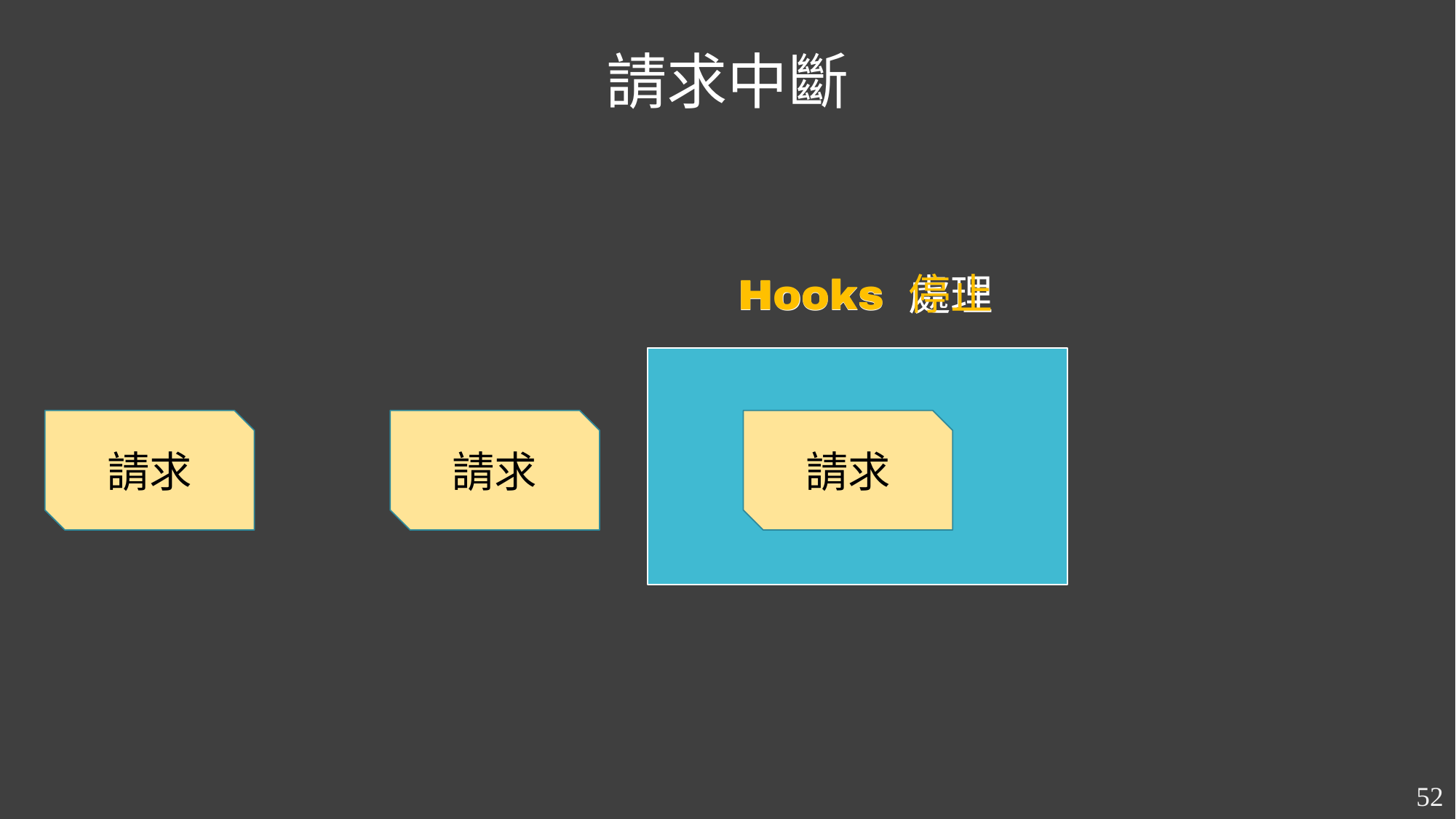

請求中斷
Hooks 停止
Hooks 處理

請求
請求
請求
52